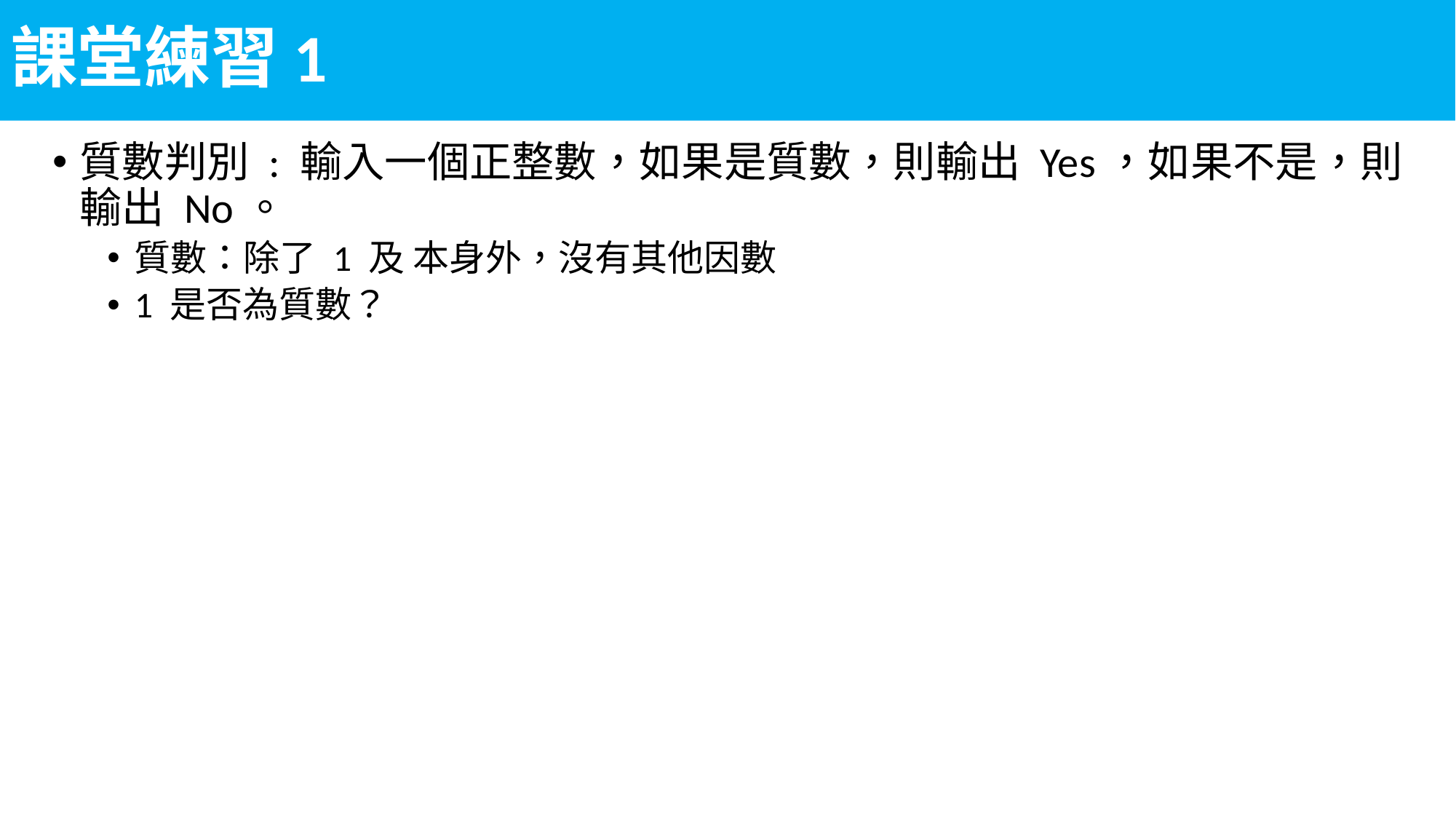

# 課堂練習1
質數判別 : 輸入一個正整數，如果是質數，則輸出 Yes，如果不是，則輸出 No。
質數：除了 1 及 本身外，沒有其他因數
1 是否為質數？